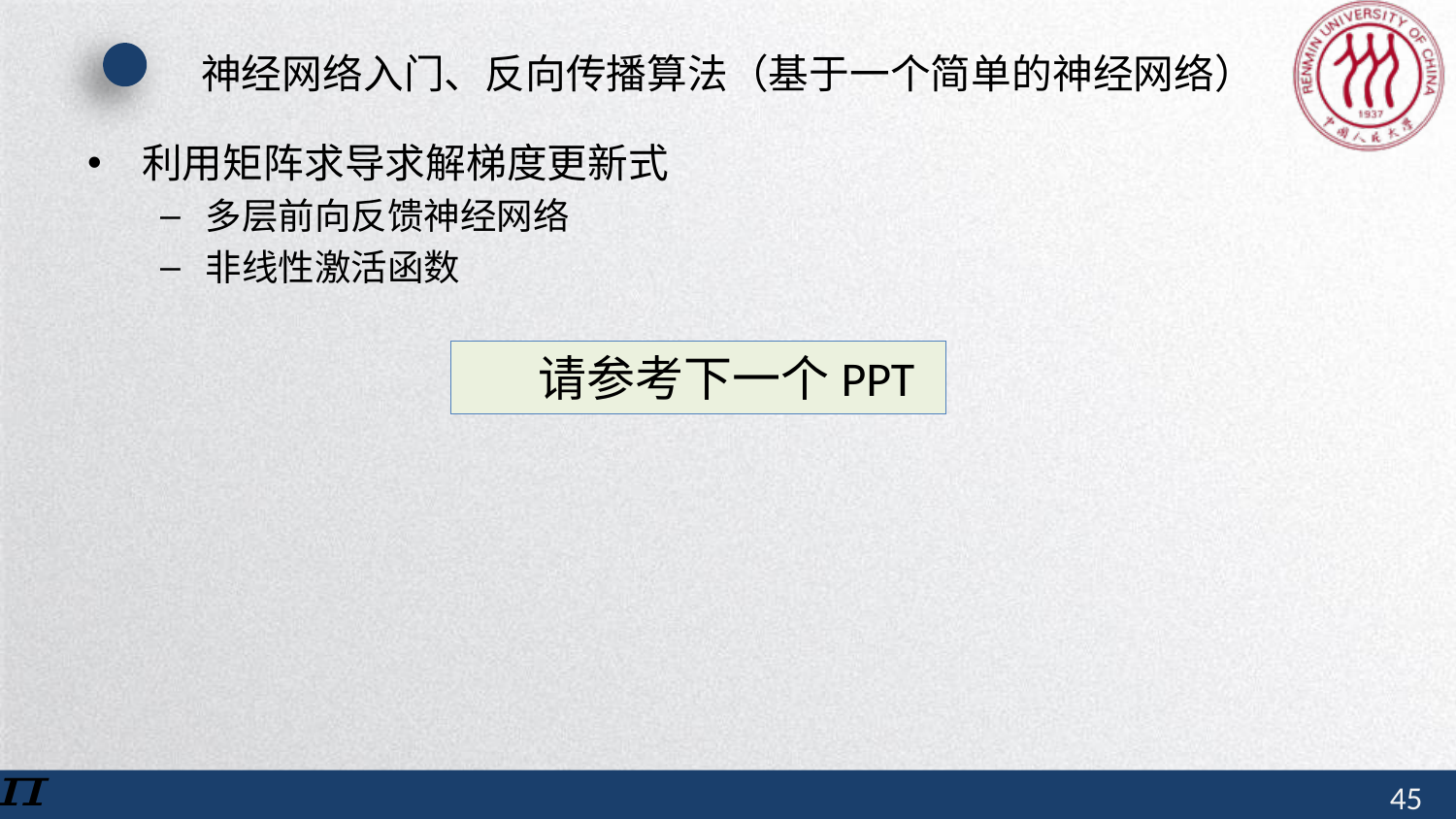

# 神经网络入门、反向传播算法（基于一个简单的神经网络）
利用矩阵求导求解梯度更新式
多层前向反馈神经网络
非线性激活函数
请参考下一个PPT